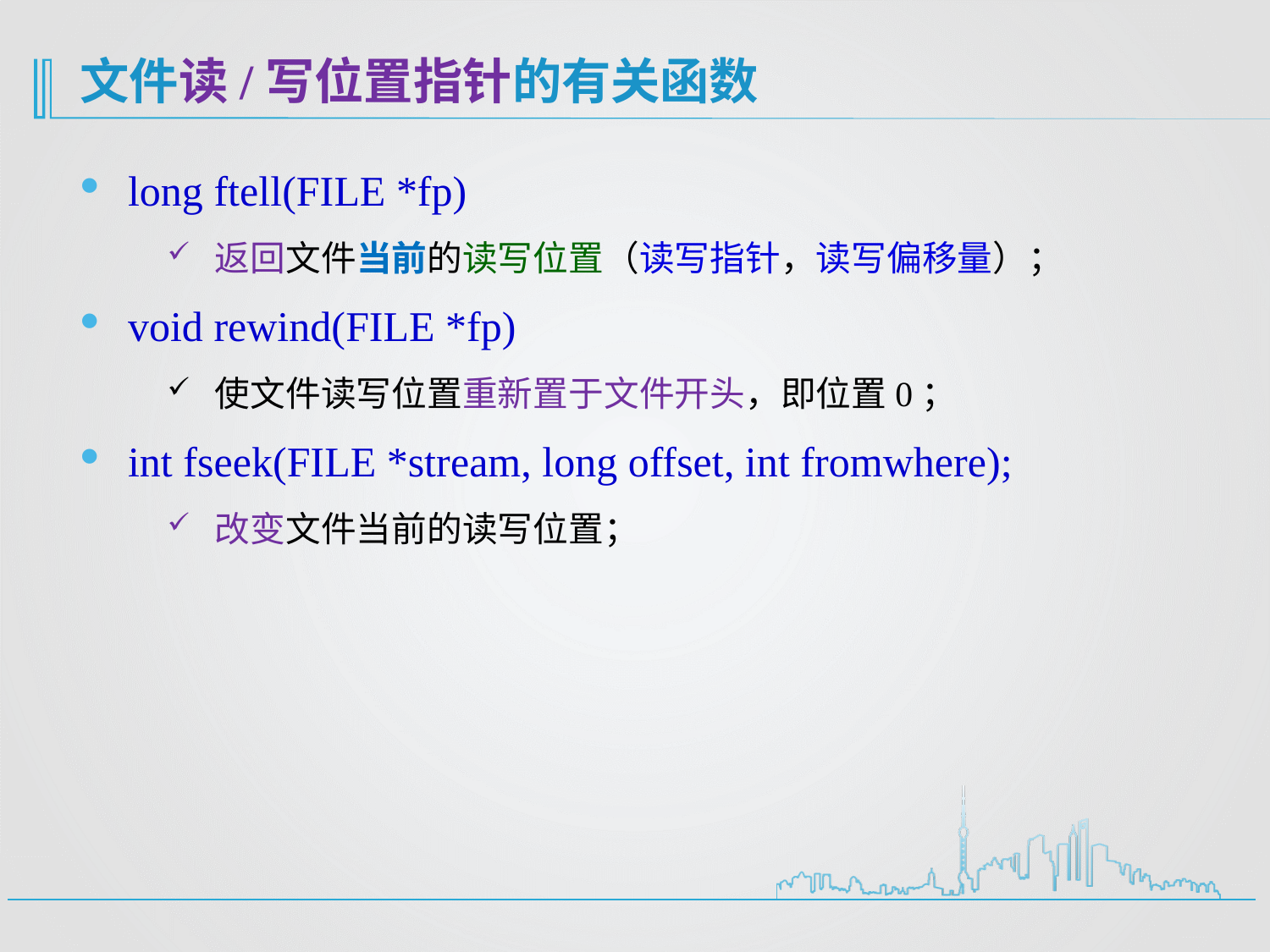

# 文件读/写位置指针的有关函数
long ftell(FILE *fp)
返回文件当前的读写位置（读写指针，读写偏移量）；
void rewind(FILE *fp)
使文件读写位置重新置于文件开头，即位置0；
int fseek(FILE *stream, long offset, int fromwhere);
改变文件当前的读写位置；